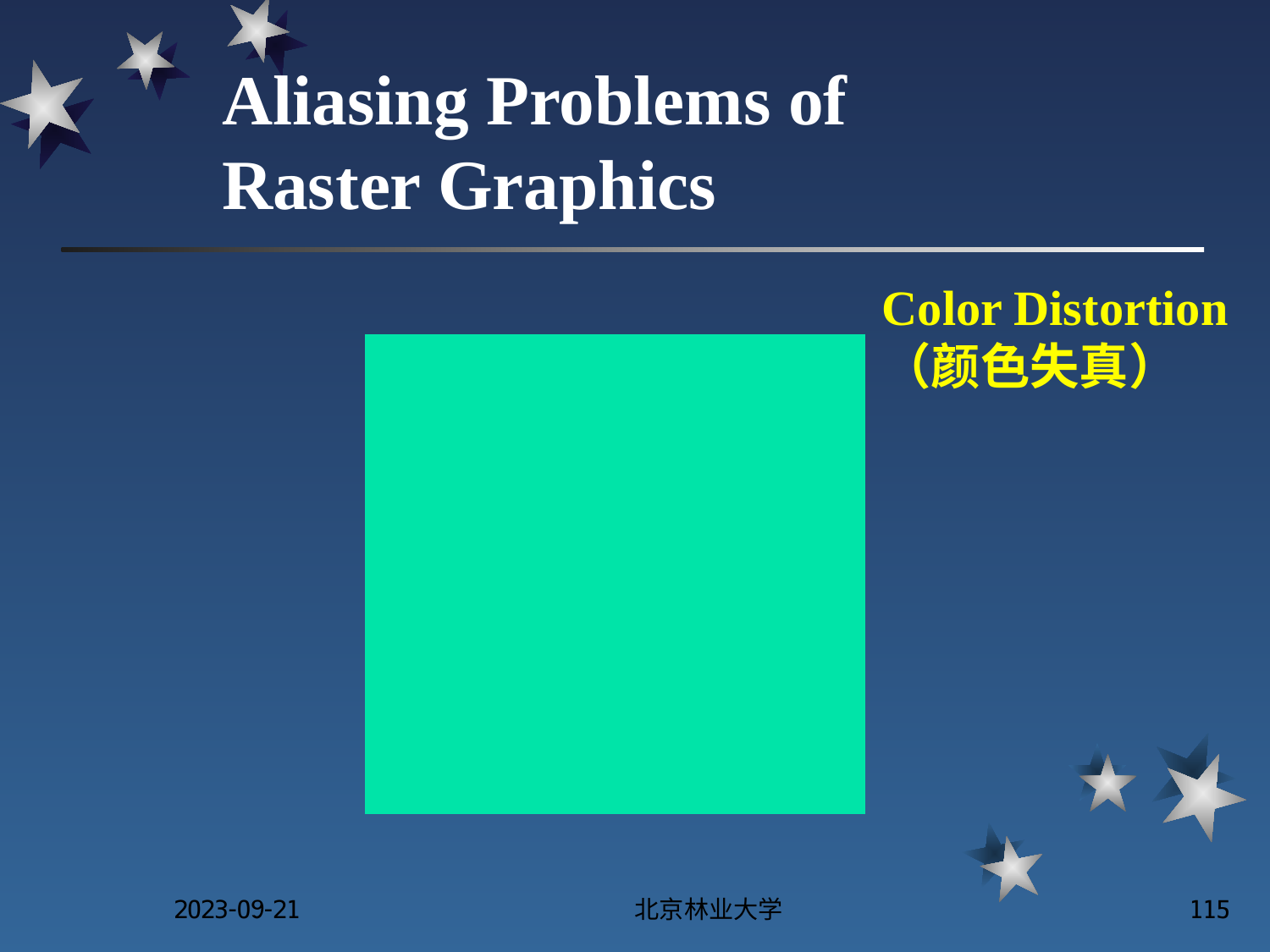

# Aliasing Problems of Raster Graphics
Color Distortion
（颜色失真）

2023-09-21
北京林业大学
115